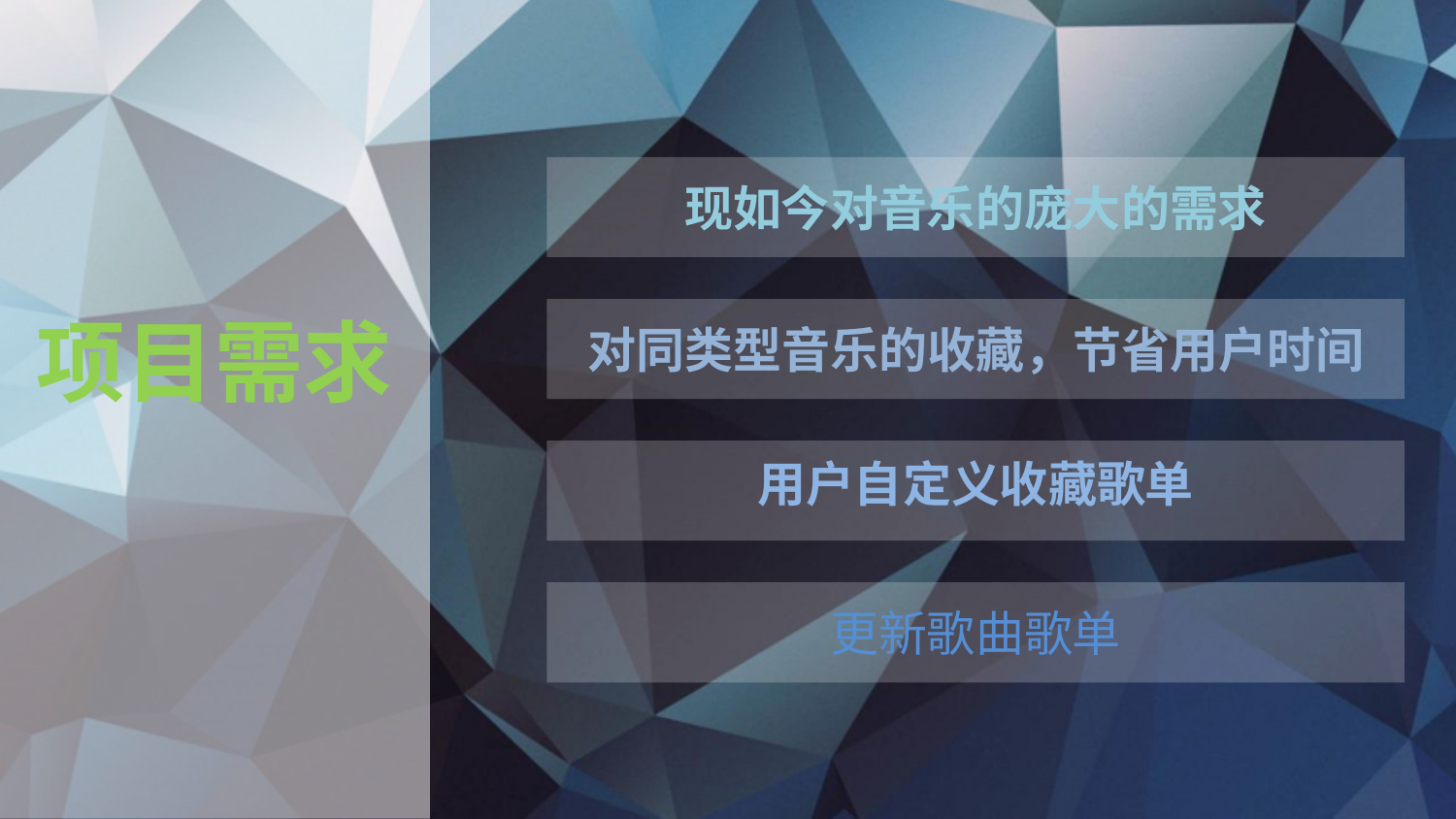

现如今对音乐的庞大的需求
项目需求

对同类型音乐的收藏，节省用户时间

用户自定义收藏歌单
更新歌曲歌单